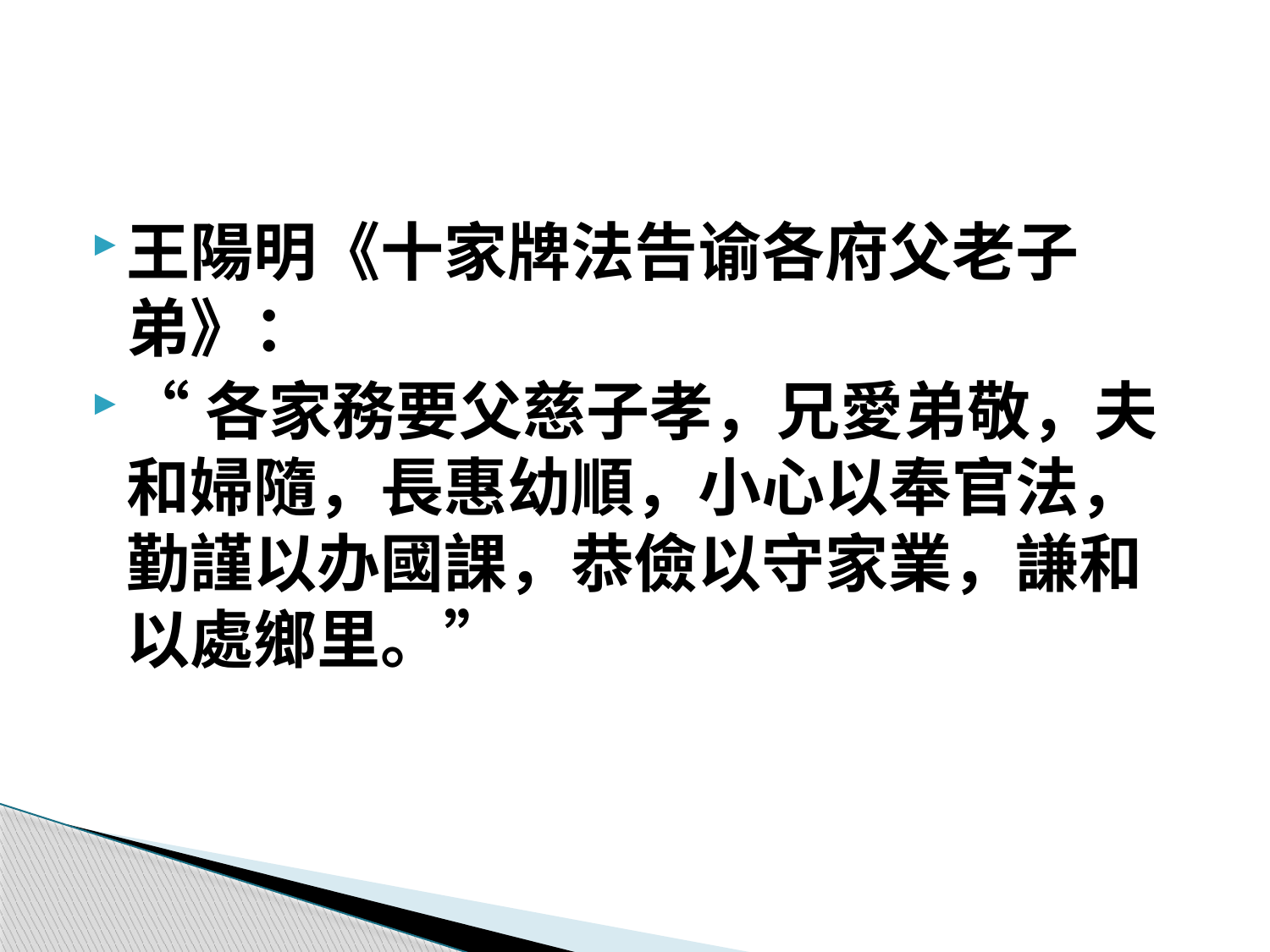

#
王陽明《十家牌法告谕各府父老子弟》：
“各家務要父慈子孝，兄愛弟敬，夫和婦隨，長惠幼順，小心以奉官法，勤謹以办國課，恭儉以守家業，謙和以處鄉里。”